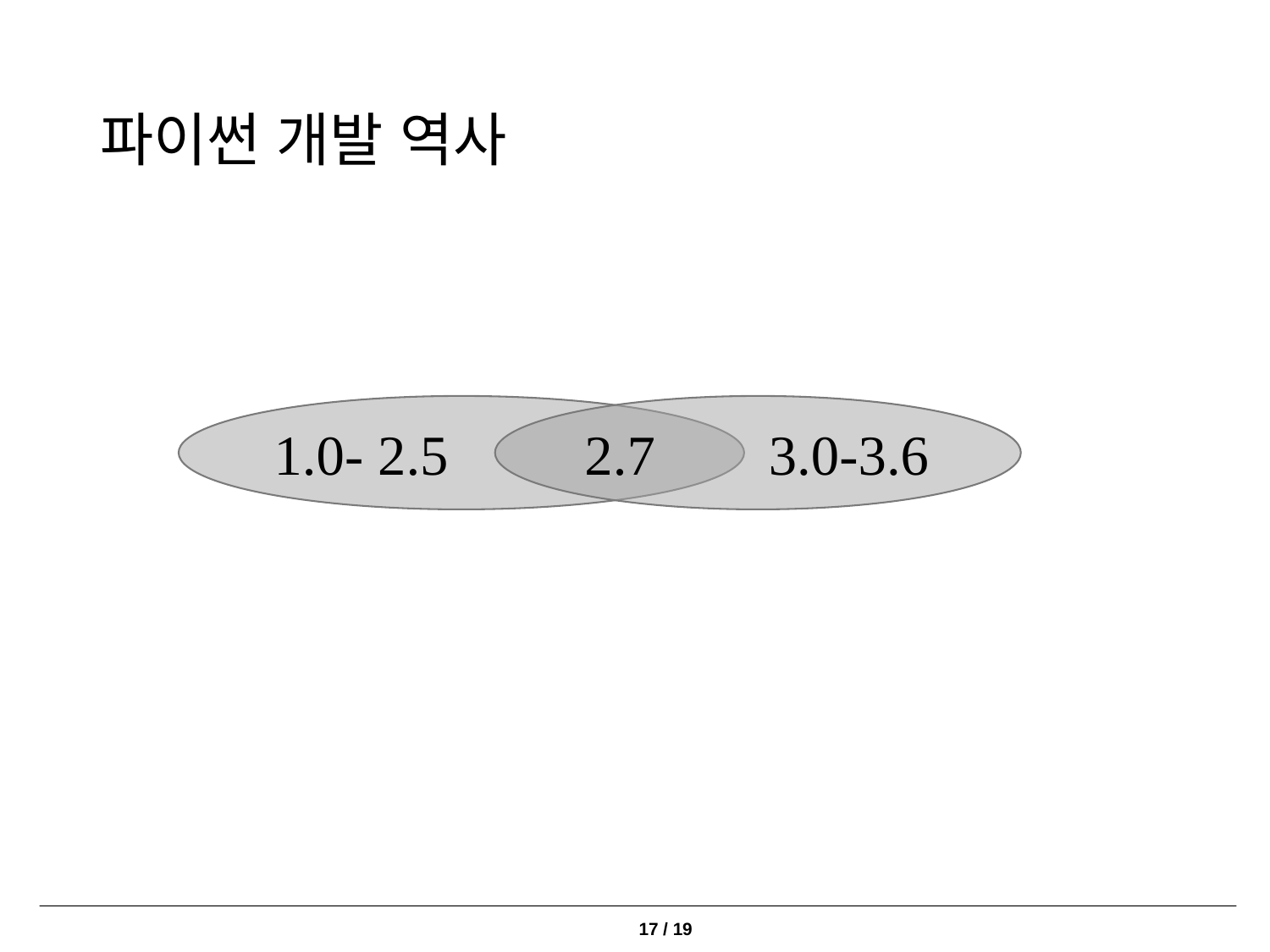

# 파이썬 개발 역사
1.0- 2.5
2.7        3.0-3.6